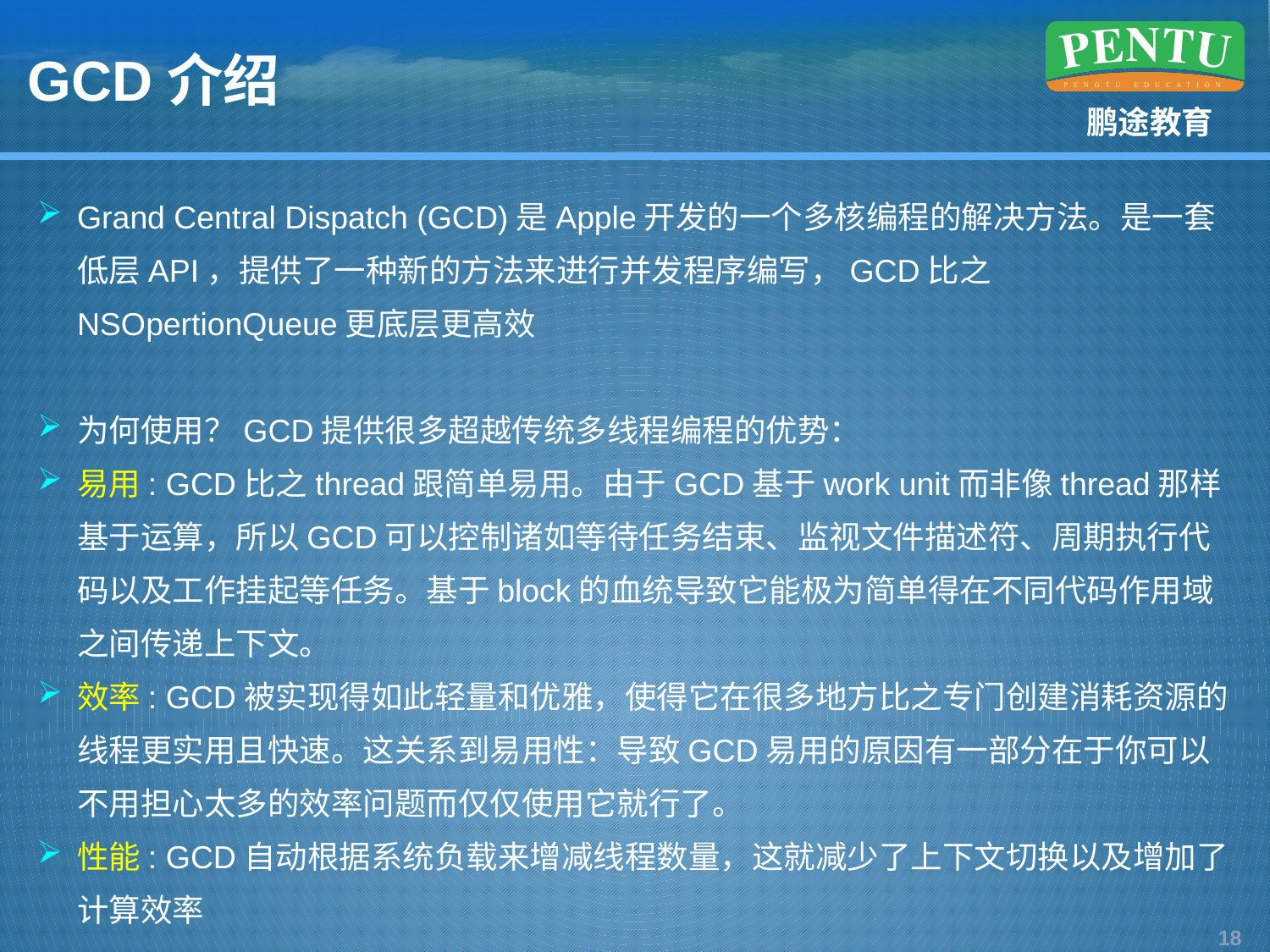

# GCD介绍
Grand Central Dispatch (GCD)是Apple开发的一个多核编程的解决方法。是一套低层API，提供了一种新的方法来进行并发程序编写，GCD比之NSOpertionQueue更底层更高效

为何使用？GCD提供很多超越传统多线程编程的优势：
易用: GCD比之thread跟简单易用。由于GCD基于work unit而非像thread那样基于运算，所以GCD可以控制诸如等待任务结束、监视文件描述符、周期执行代码以及工作挂起等任务。基于block的血统导致它能极为简单得在不同代码作用域之间传递上下文。
效率: GCD被实现得如此轻量和优雅，使得它在很多地方比之专门创建消耗资源的线程更实用且快速。这关系到易用性：导致GCD易用的原因有一部分在于你可以不用担心太多的效率问题而仅仅使用它就行了。
性能: GCD自动根据系统负载来增减线程数量，这就减少了上下文切换以及增加了计算效率
18